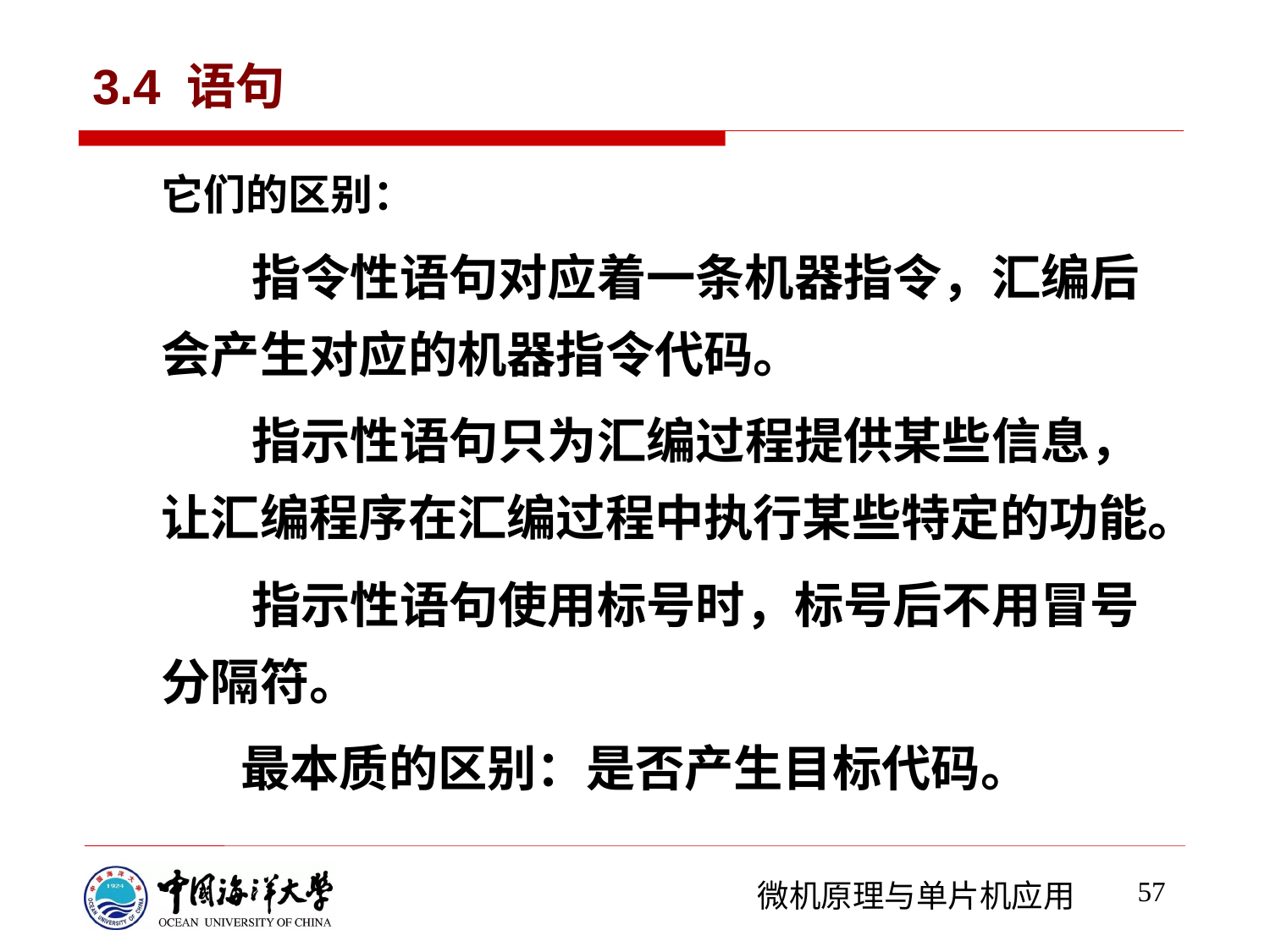

# 3.4 语句
它们的区别：
       指令性语句对应着一条机器指令，汇编后会产生对应的机器指令代码。
       指示性语句只为汇编过程提供某些信息，让汇编程序在汇编过程中执行某些特定的功能。
       指示性语句使用标号时，标号后不用冒号分隔符。
      最本质的区别：是否产生目标代码。

57